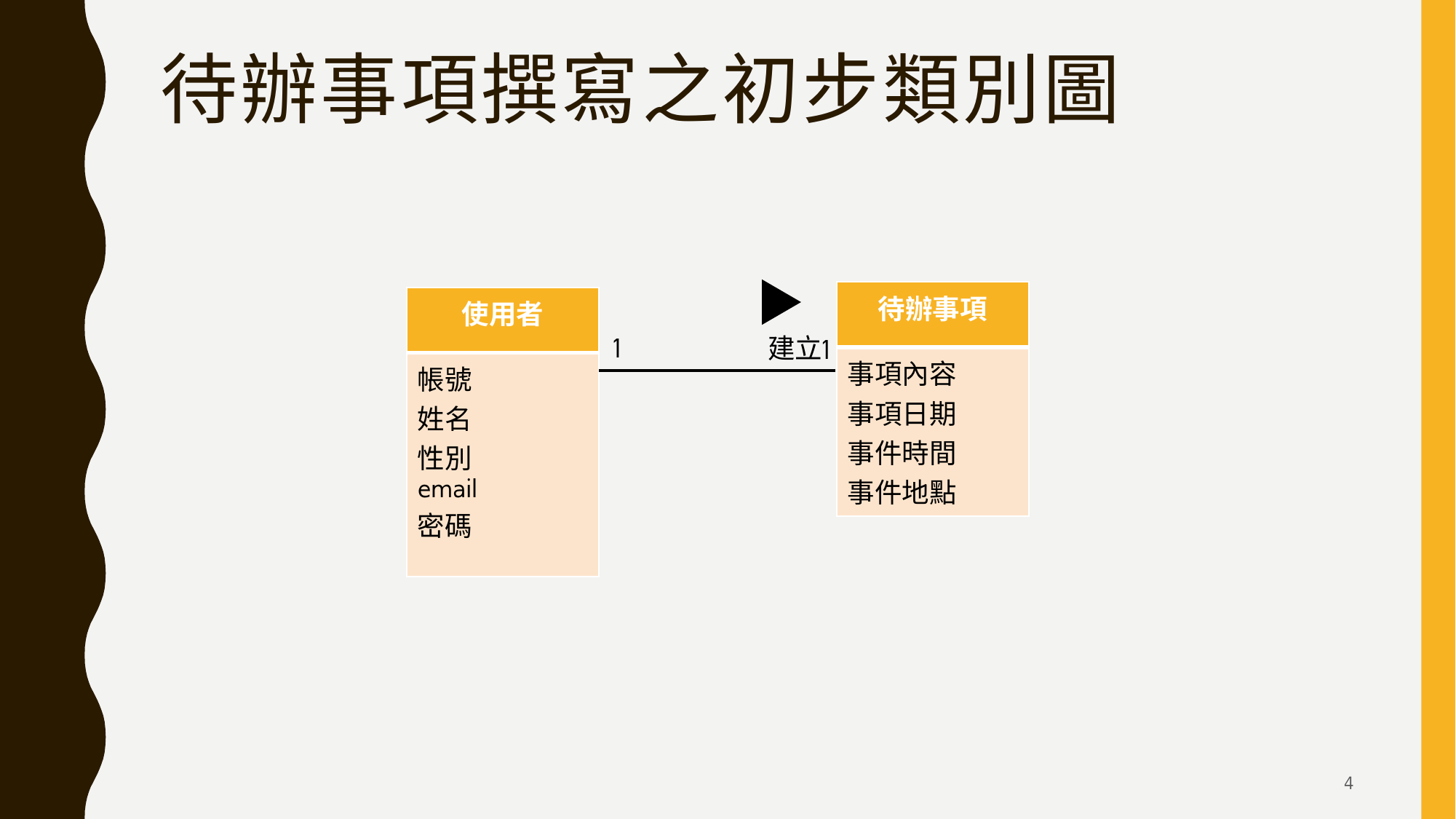

# 待辦事項撰寫之初步類別圖
| 待辦事項 |
| --- |
| 事項內容 事項日期 事件時間 事件地點 |

| 使用者 |
| --- |
| 帳號 姓名 性別 email 密碼 |
1
建立
1
4